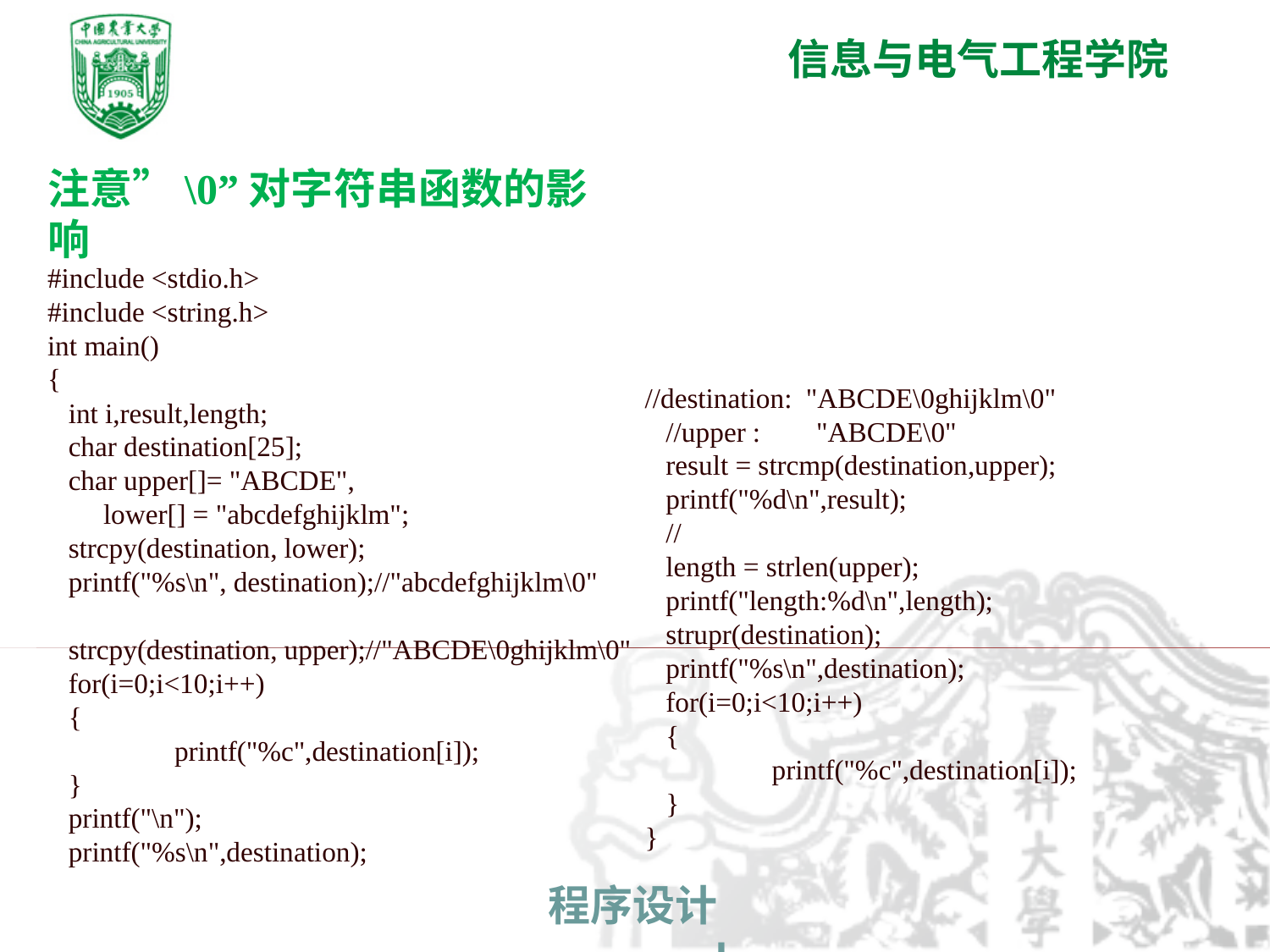

注意”\0”对字符串函数的影响
#include <stdio.h>
#include <string.h>
int main()
{
   int i,result,length;
   char destination[25];
   char upper[]= "ABCDE",
        lower[] = "abcdefghijklm";
   strcpy(destination, lower);
   printf("%s\n", destination);//"abcdefghijklm\0"

   strcpy(destination, upper);//"ABCDE\0ghijklm\0"
   for(i=0;i<10;i++)
   {
   	printf("%c",destination[i]);
   }
   printf("\n");
   printf("%s\n",destination);

//destination:  "ABCDE\0ghijklm\0"
   //upper :        "ABCDE\0"
   result = strcmp(destination,upper);
   printf("%d\n",result);
   //
   length = strlen(upper);
   printf("length:%d\n",length);
   strupr(destination);
   printf("%s\n",destination);
   for(i=0;i<10;i++)
   {
   	printf("%c",destination[i]);
   }
}